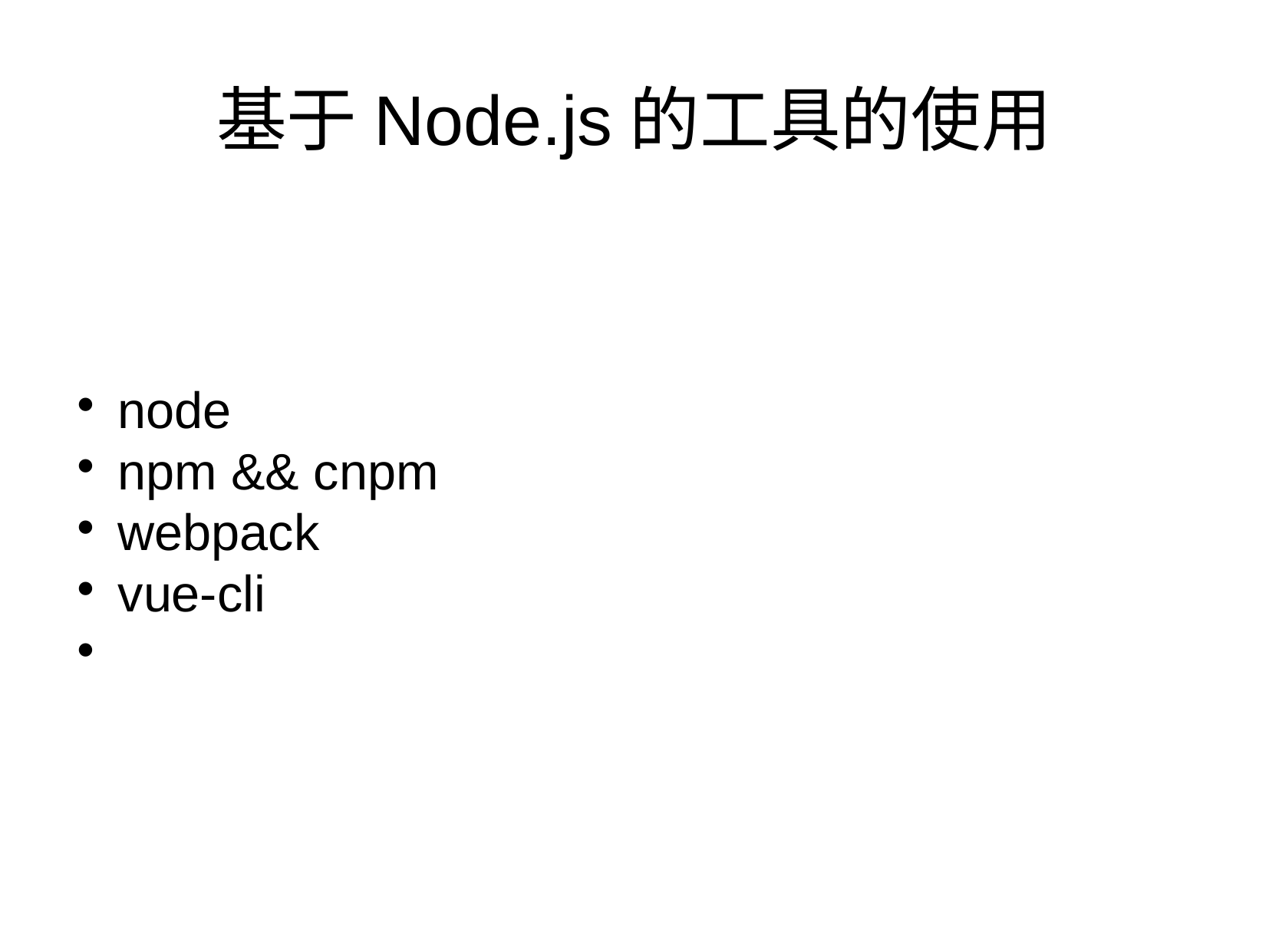

基于Node.js的工具的使用
node
npm && cnpm
webpack
vue-cli